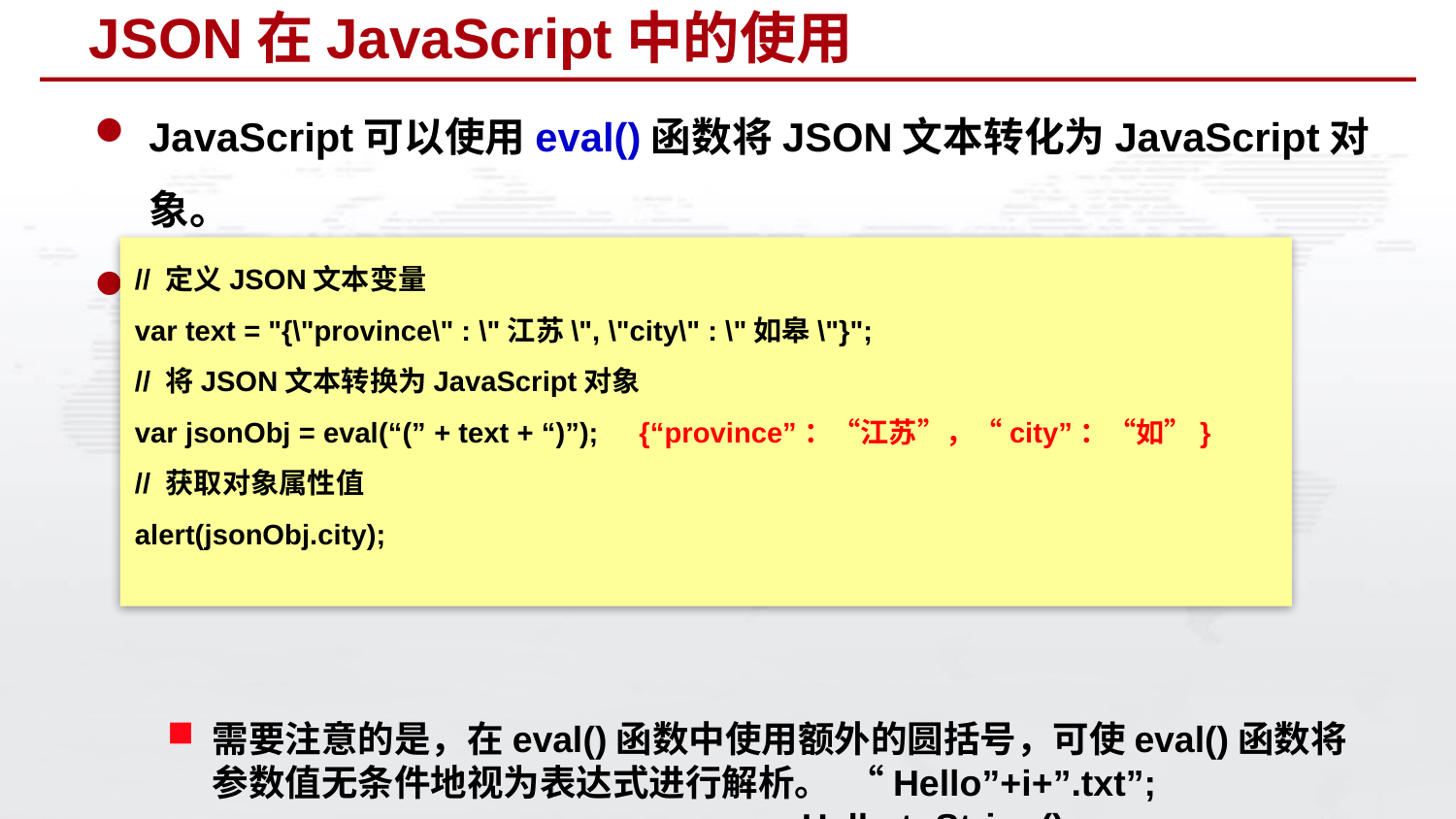

# JSON在JavaScript中的使用
JavaScript可以使用eval()函数将JSON文本转化为JavaScript对象。
【示例】将JSON文本转换为JavaScript对象

需要注意的是，在eval()函数中使用额外的圆括号，可使eval()函数将参数值无条件地视为表达式进行解析。  “Hello”+i+”.txt”;
                                                          Hello.toString()

// 定义JSON文本变量
var text = "{\"province\" : \"江苏\", \"city\" : \"如皋\"}";
// 将JSON文本转换为JavaScript对象
var jsonObj = eval(“(” + text + “)”);     {“province”：“江苏”，“city”：“如”}
// 获取对象属性值
alert(jsonObj.city);